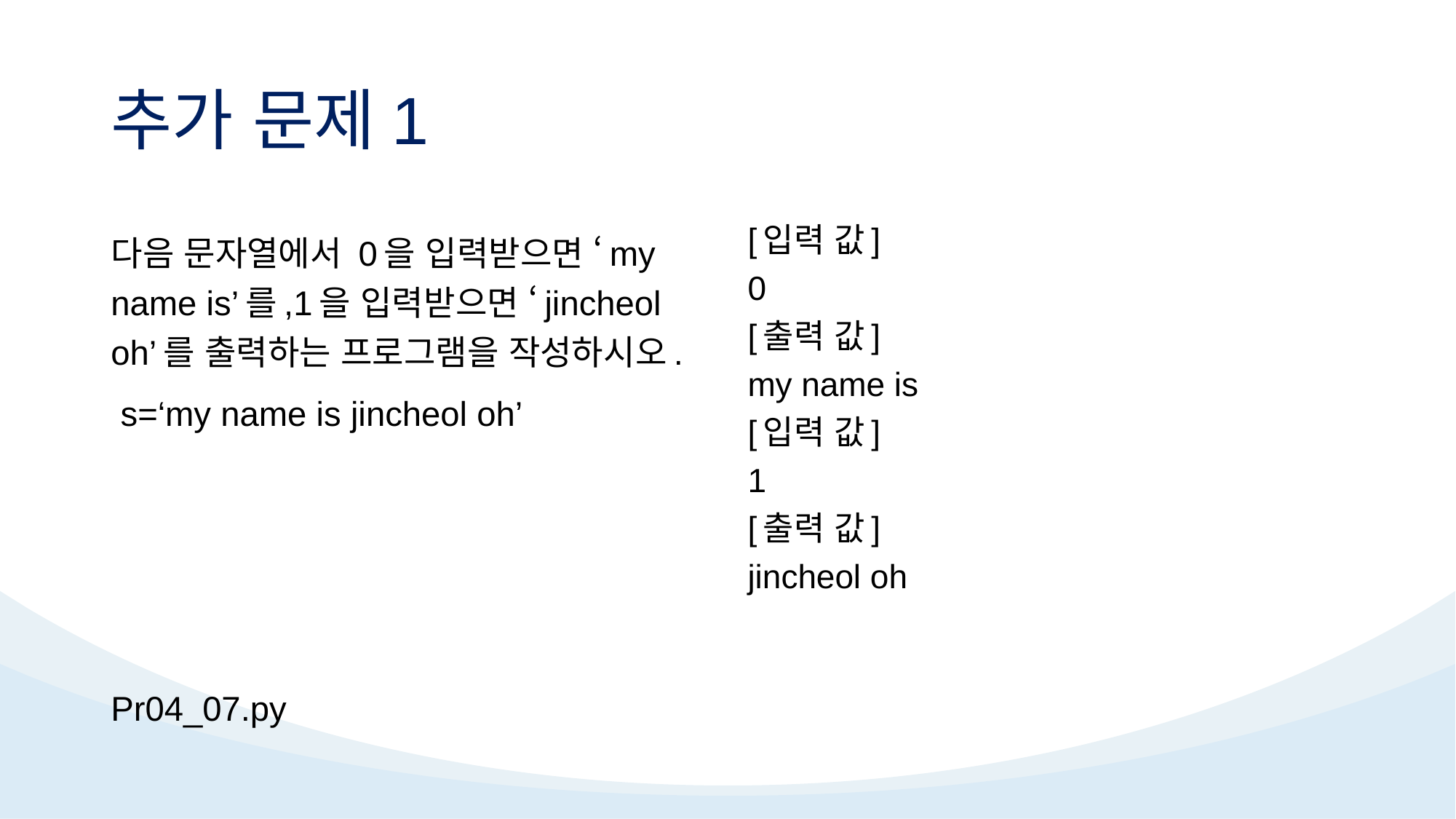

# 추가 문제1
다음 문자열에서 0을 입력받으면 ‘my name is’를,1을 입력받으면 ‘jincheol oh’를 출력하는 프로그램을 작성하시오.
 s=‘my name is jincheol oh’

Pr04_07.py
[입력 값]
0
[출력 값]
my name is
[입력 값]
1
[출력 값]
jincheol oh